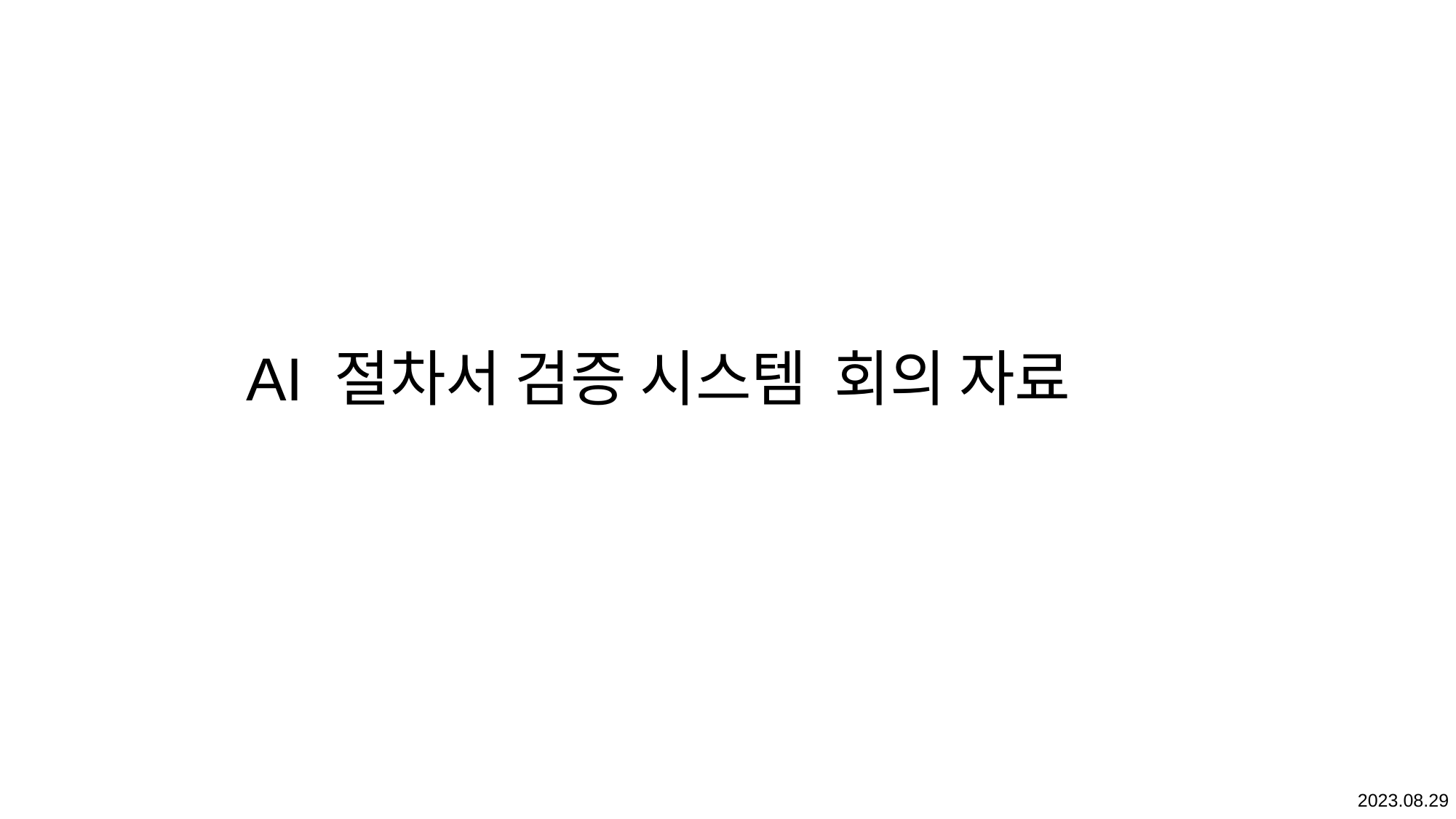

AI 절차서 검증 시스템  회의 자료
# 2023.08.29